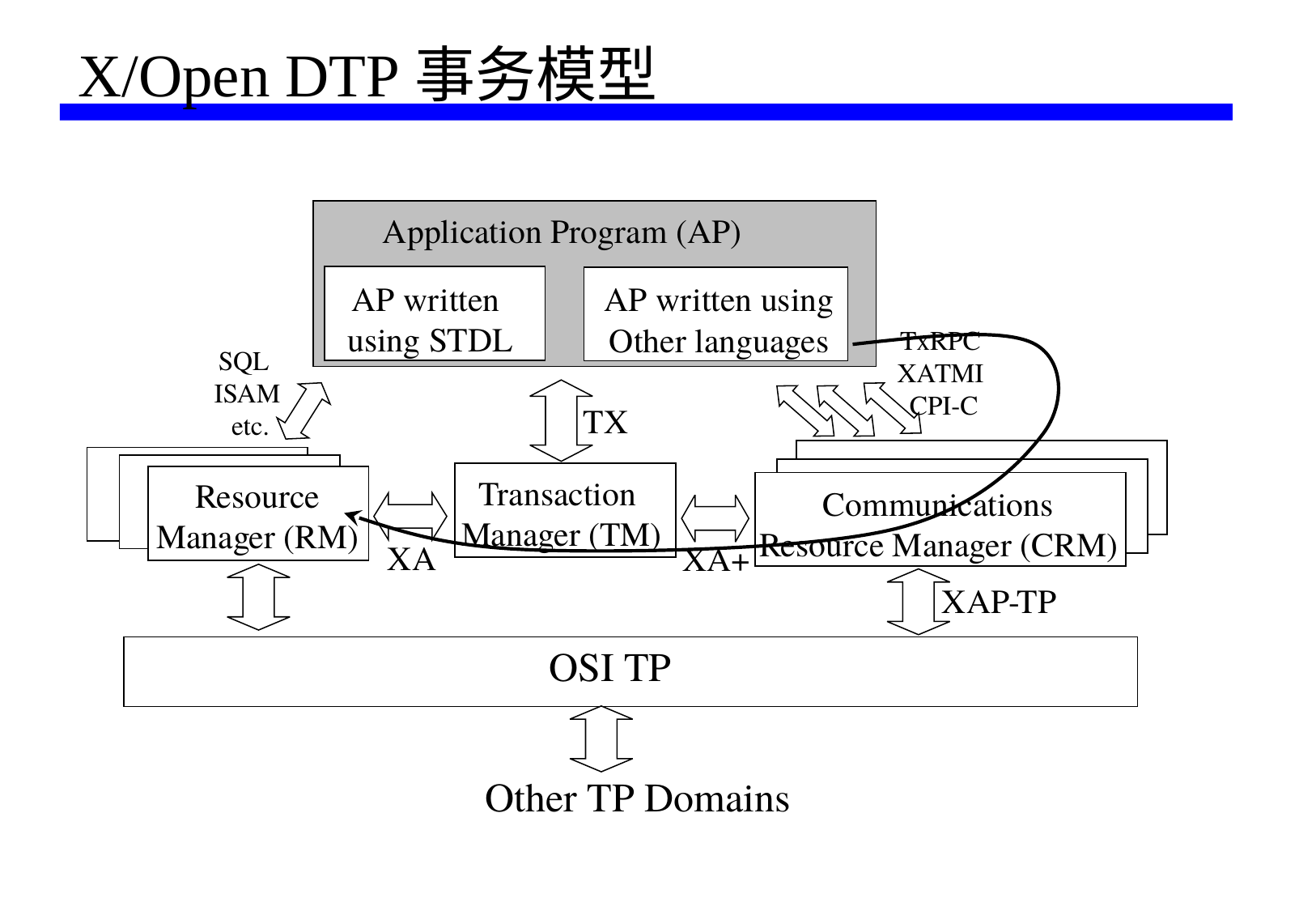

# X/Open DTP事务模型

Application Program (AP)

AP written
using STDL
AP written using
Other languages
TxRPC
XATMI
 CPI-C

SQL
ISAM
 etc.

TX

Transaction
Manager (TM)

Resource
Manager (RM)

Communications
Resource Manager (CRM)

XA
XA+

XAP-TP
OSI TP

Other TP Domains